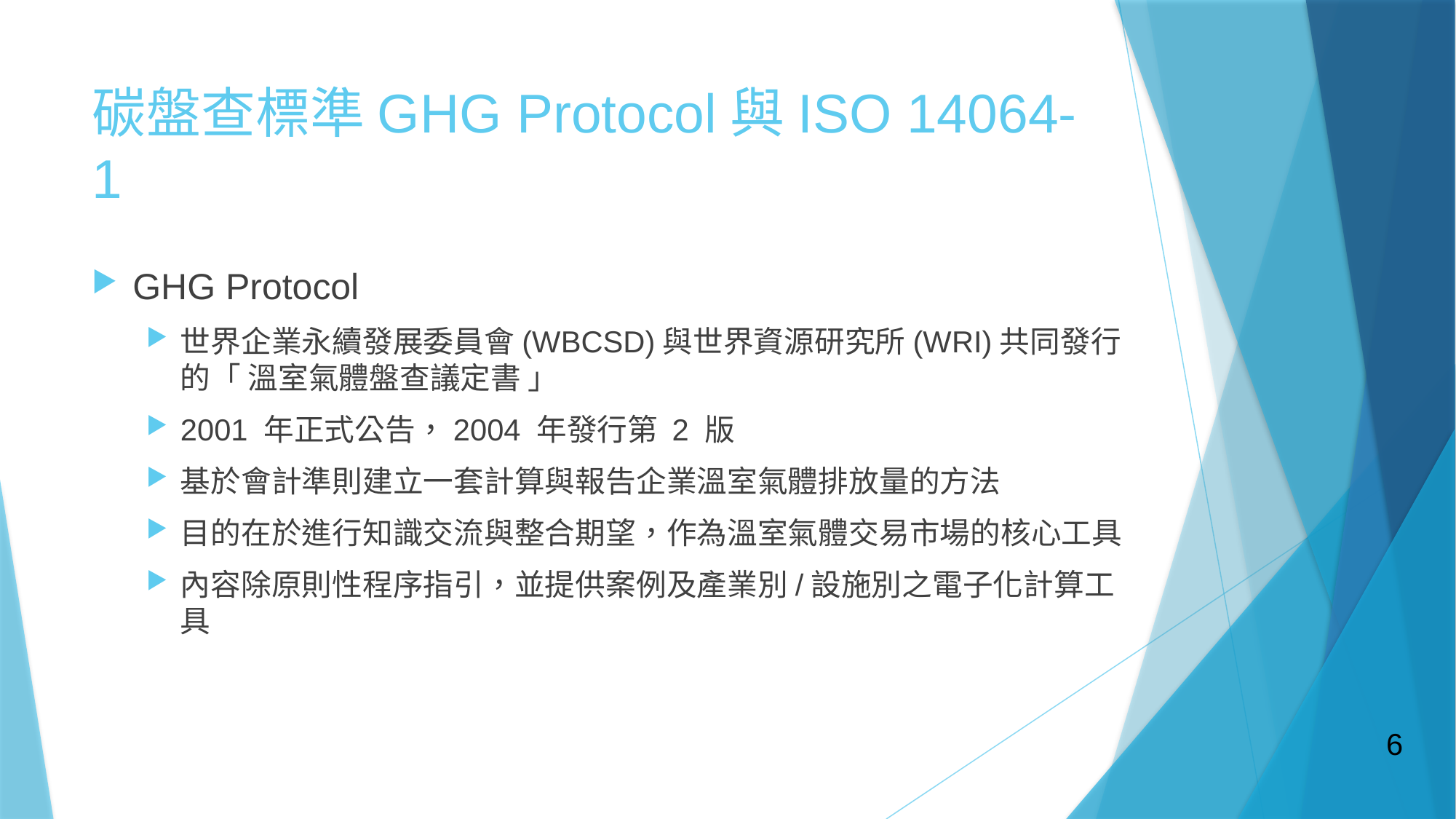

# 碳盤查標準GHG Protocol與ISO 14064-1
GHG Protocol
世界企業永續發展委員會(WBCSD)與世界資源研究所(WRI)共同發行的「 溫室氣體盤查議定書 」
2001 年正式公告，2004 年發行第 2 版
基於會計準則建立一套計算與報告企業溫室氣體排放量的方法
目的在於進行知識交流與整合期望，作為溫室氣體交易市場的核心工具
內容除原則性程序指引，並提供案例及產業別/設施別之電子化計算工具
6